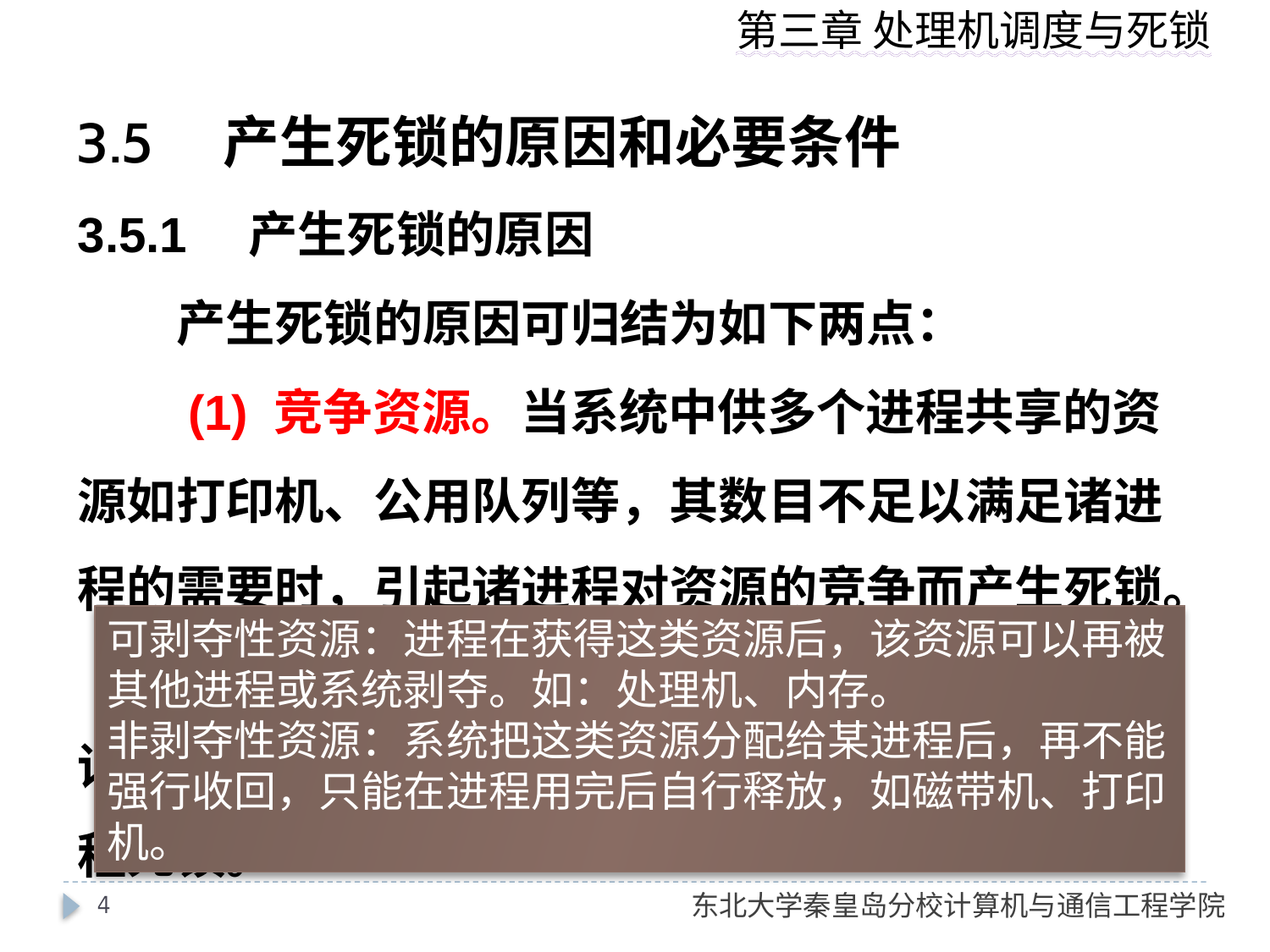

3.5　产生死锁的原因和必要条件
3.5.1　产生死锁的原因
　　产生死锁的原因可归结为如下两点：
　　(1) 竞争资源。当系统中供多个进程共享的资源如打印机、公用队列等，其数目不足以满足诸进程的需要时，引起诸进程对资源的竞争而产生死锁。
    (2) 进程间推进顺序非法。进程在运行过程中，请求和释放资源的顺序不当，也同样会导致产生进程死锁。
可剥夺性资源：进程在获得这类资源后，该资源可以再被其他进程或系统剥夺。如：处理机、内存。
非剥夺性资源：系统把这类资源分配给某进程后，再不能强行收回，只能在进程用完后自行释放，如磁带机、打印机。
4